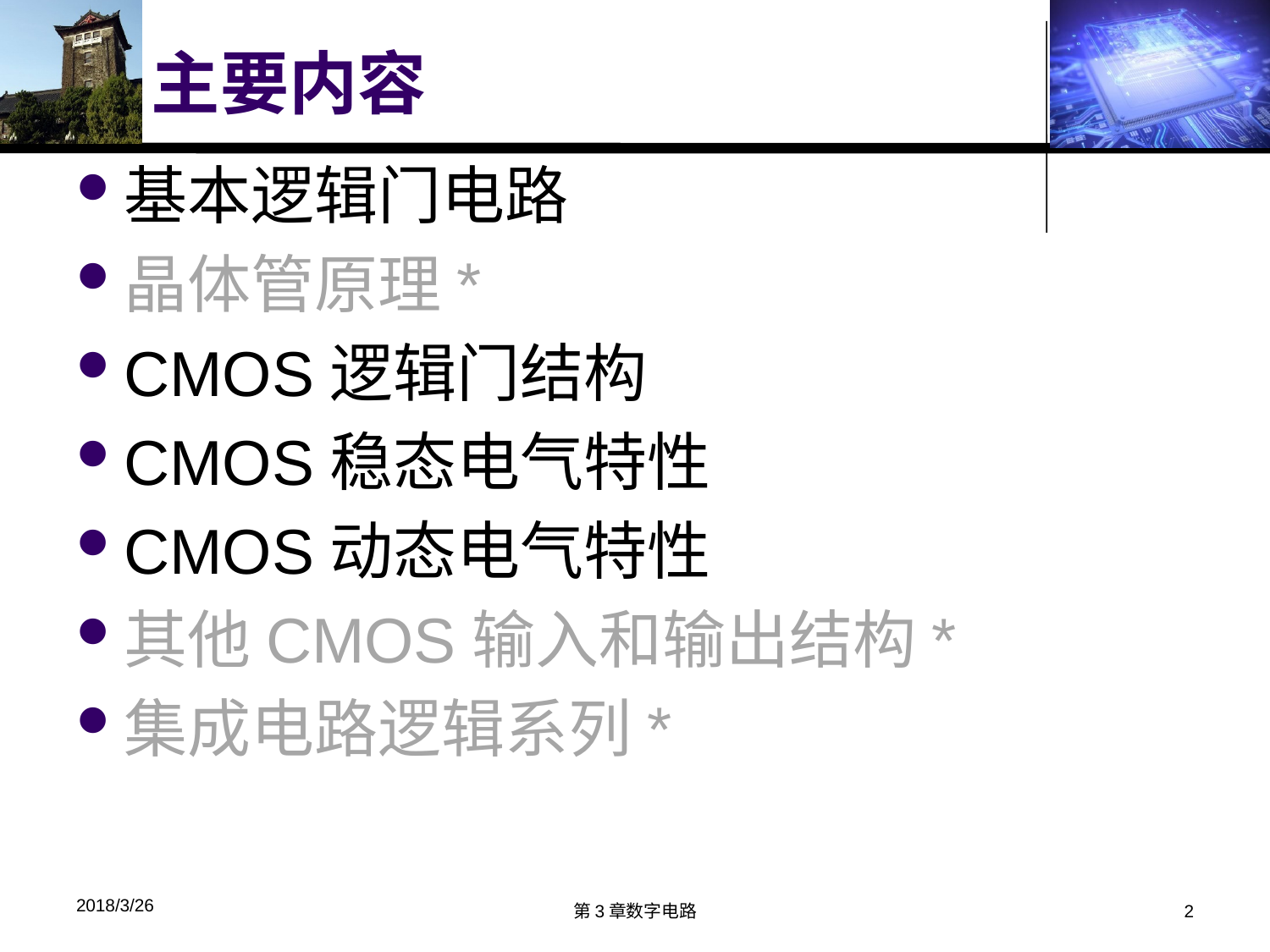

# 主要内容
基本逻辑门电路
晶体管原理*
CMOS逻辑门结构
CMOS稳态电气特性
CMOS动态电气特性
其他CMOS输入和输出结构*
集成电路逻辑系列*
2018/3/26
第3章数字电路
2